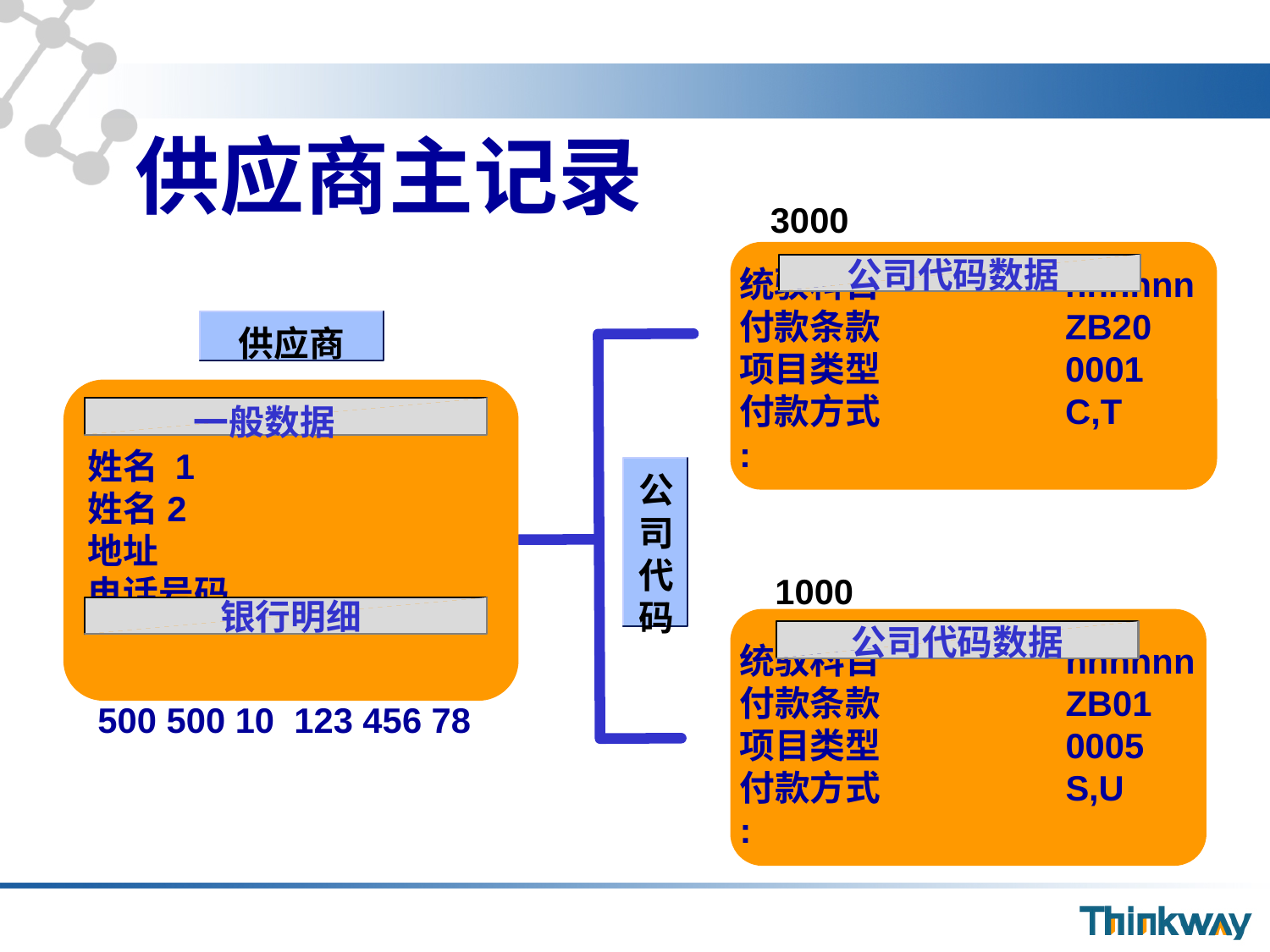

供应商主记录
3000
统驭科目	nnnnnn
付款条款	ZB20
项目类型	0001
付款方式	C,T
:

公司代码数据

供应商
姓名 1
姓名2
地址
电话号码

 500 500 10  123 456 78

一般数据

公司代码

1000
银行明细

统驭科目	nnnnnn
付款条款	ZB01
项目类型	0005
付款方式	S,U
:

公司代码数据